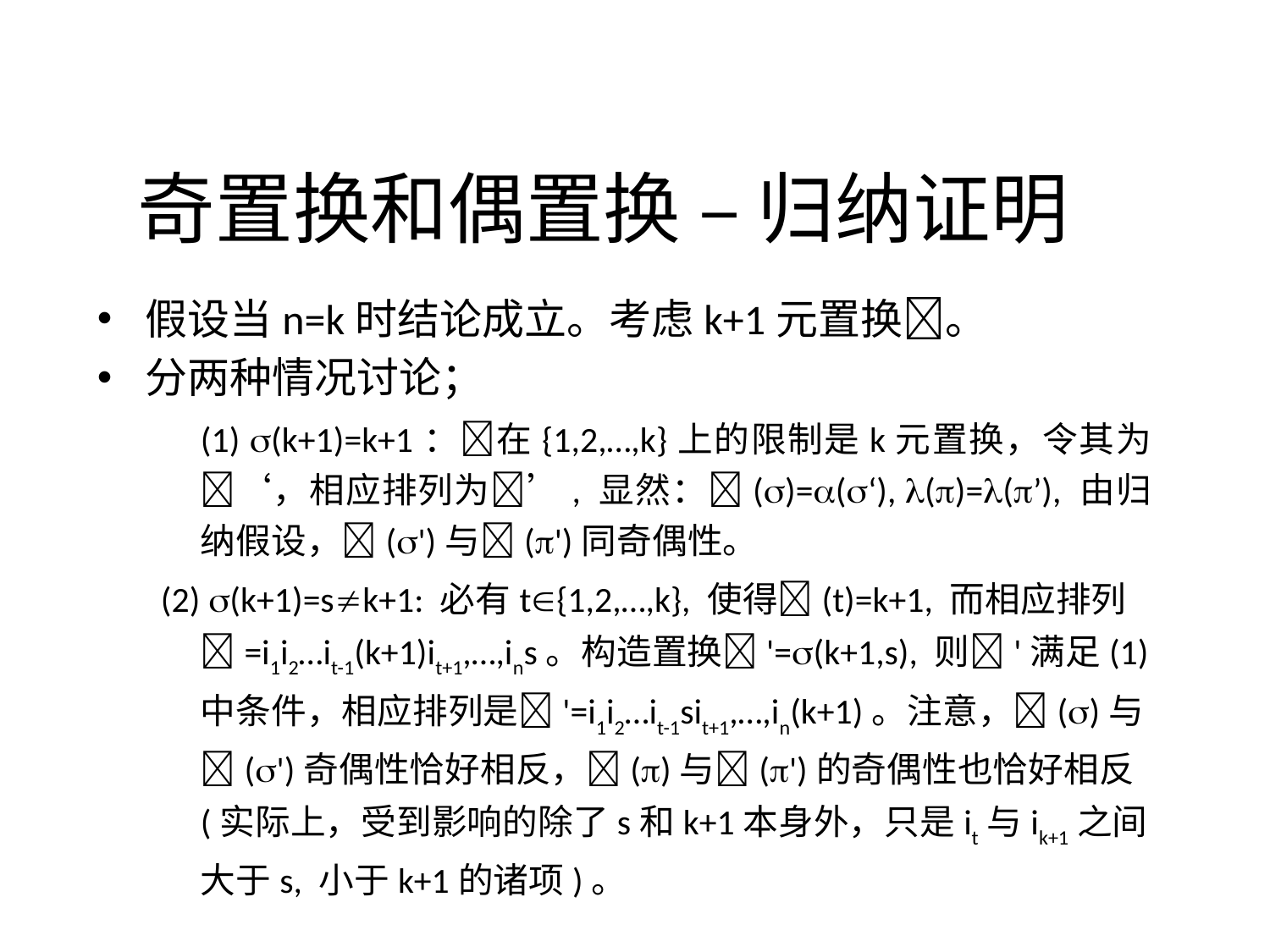

# 奇置换和偶置换 – 归纳证明
假设当n=k时结论成立。考虑k+1元置换σ。
分两种情况讨论；
	(1) σ(k+1)=k+1：σ在{1,2,…,k}上的限制是k元置换，令其为σ‘，相应排列为π’, 显然：α(σ)=α(σ‘), λ(π)=λ(π’), 由归纳假设，α(σ')与λ(π')同奇偶性。
(2) σ(k+1)=s≠k+1: 必有t∈{1,2,…,k}, 使得σ(t)=k+1, 而相应排列π=i1i2…it-1(k+1)it+1,…,ins。构造置换σ'=σ(k+1,s), 则σ'满足(1)中条件，相应排列是π'=i1i2…it-1sit+1,…,in(k+1)。注意，α(σ)与α(σ')奇偶性恰好相反，λ(π)与λ(π')的奇偶性也恰好相反(实际上，受到影响的除了s和k+1本身外，只是it与ik+1之间大于s, 小于k+1的诸项)。